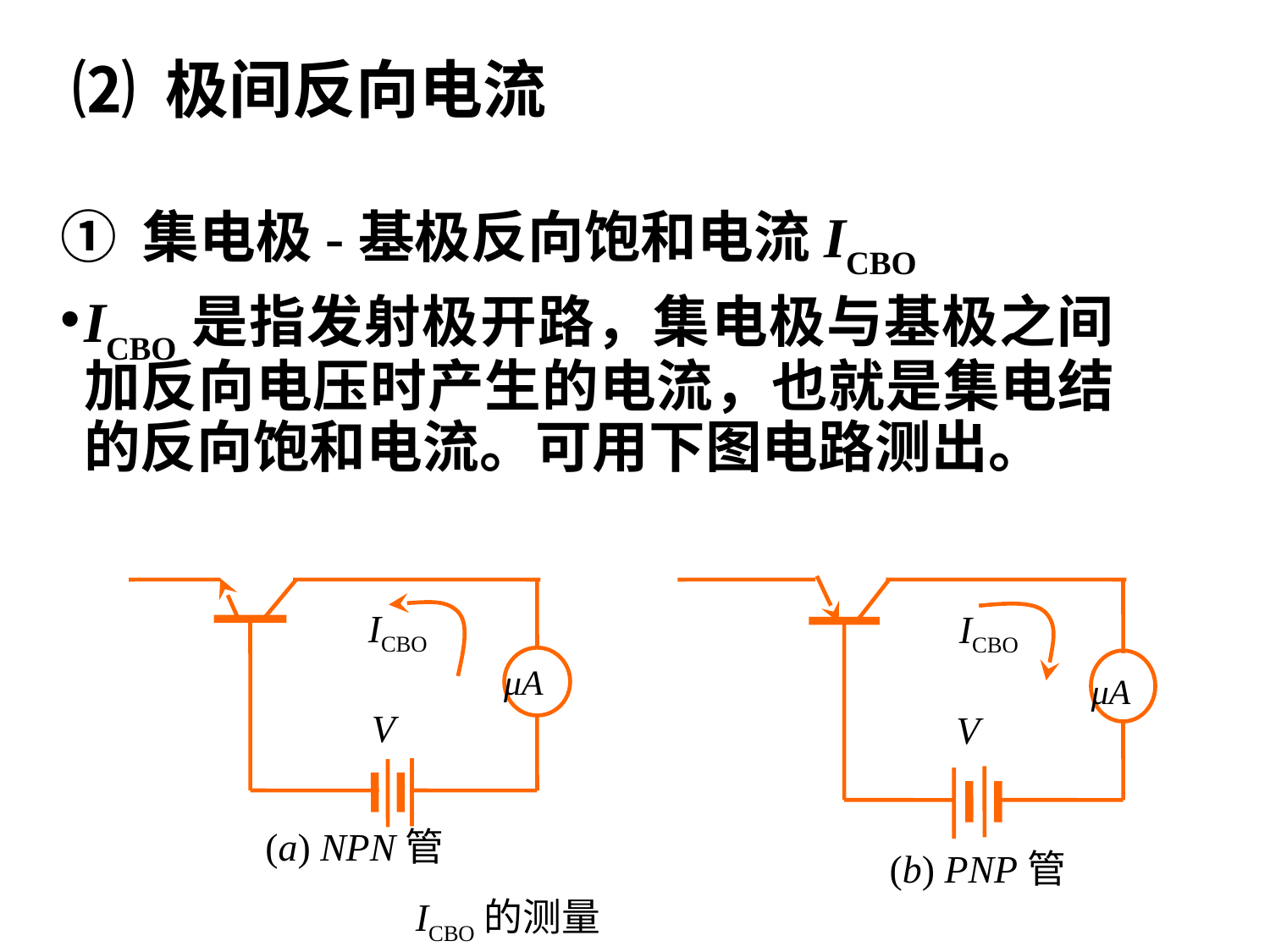

# ⑵ 极间反向电流
① 集电极-基极反向饱和电流ICBO
ICBO是指发射极开路，集电极与基极之间加反向电压时产生的电流，也就是集电结的反向饱和电流。可用下图电路测出。

ICBO
ICBO

μA

μA
V
V

(a) NPN管
(b) PNP管
ICBO的测量